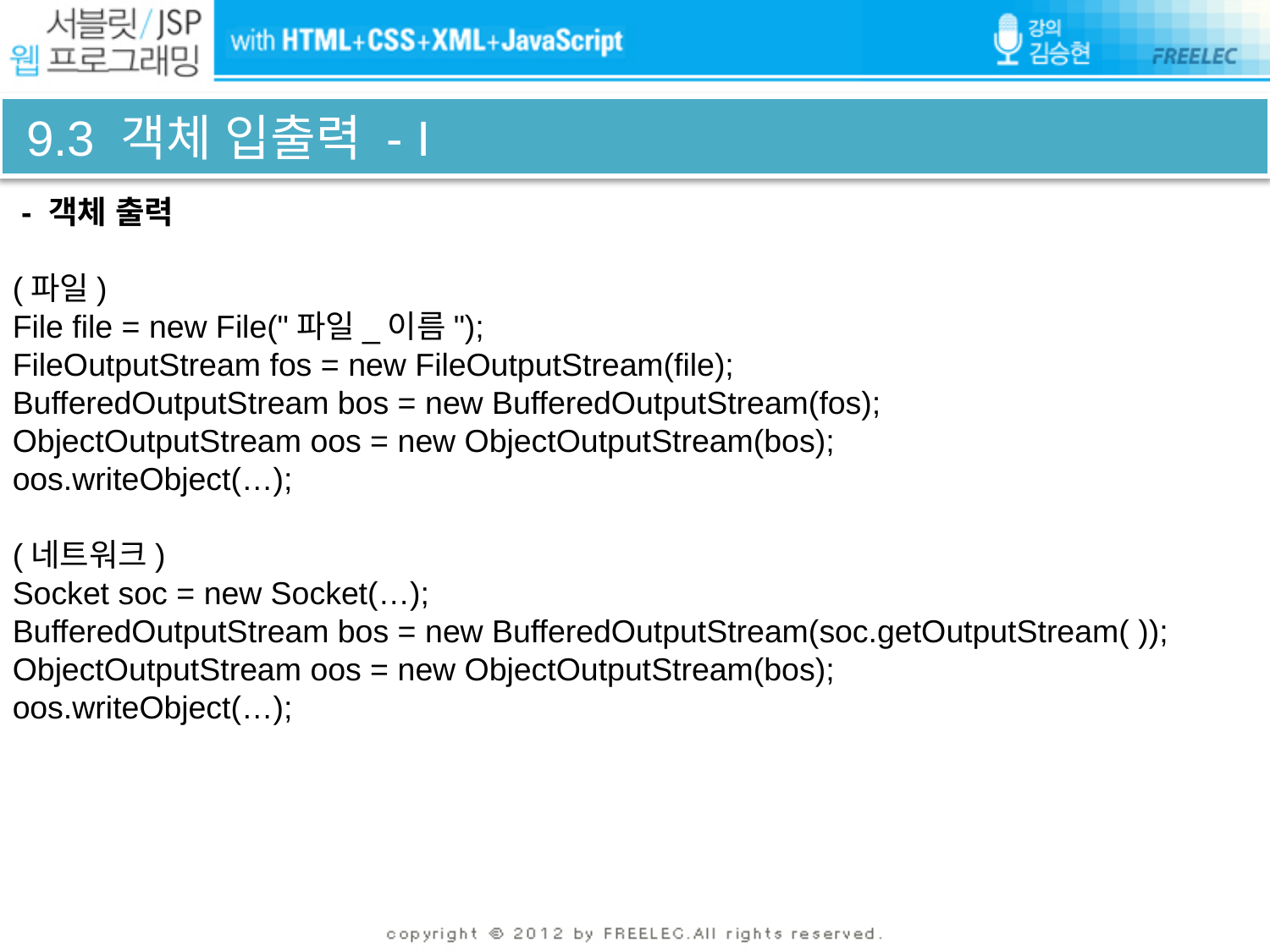

# 9.3 객체 입출력 - I
 - 객체 출력

(파일)
File file = new File("파일_이름");
FileOutputStream fos = new FileOutputStream(file);
BufferedOutputStream bos = new BufferedOutputStream(fos);
ObjectOutputStream oos = new ObjectOutputStream(bos);
oos.writeObject(…);

(네트워크)
Socket soc = new Socket(…);
BufferedOutputStream bos = new BufferedOutputStream(soc.getOutputStream( ));
ObjectOutputStream oos = new ObjectOutputStream(bos);
oos.writeObject(…);